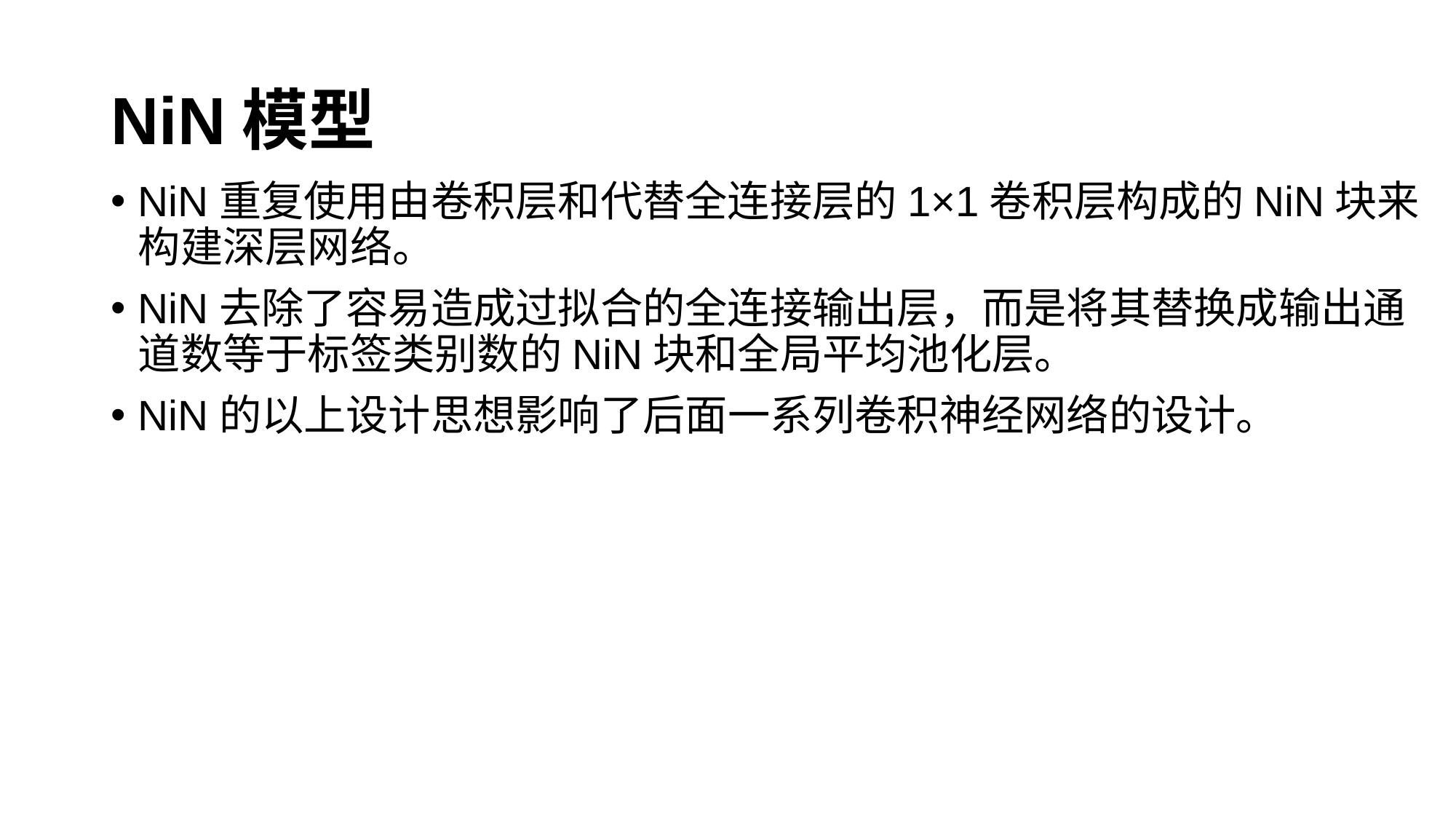

# NiN模型
NiN重复使用由卷积层和代替全连接层的1×1卷积层构成的NiN块来构建深层网络。
NiN去除了容易造成过拟合的全连接输出层，而是将其替换成输出通道数等于标签类别数的NiN块和全局平均池化层。
NiN的以上设计思想影响了后面一系列卷积神经网络的设计。